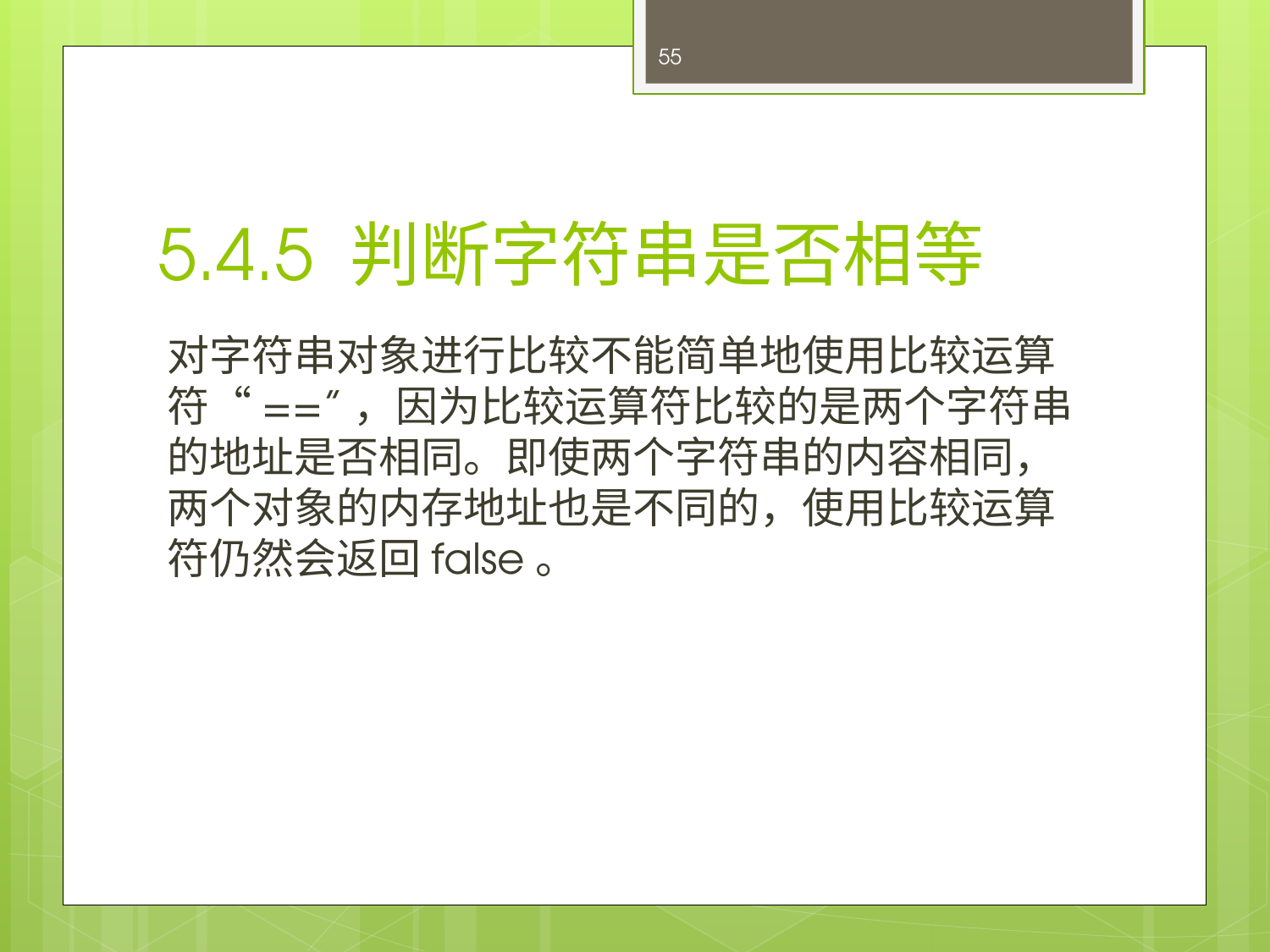

55
# 5.4.5 判断字符串是否相等
对字符串对象进行比较不能简单地使用比较运算符“==”，因为比较运算符比较的是两个字符串的地址是否相同。即使两个字符串的内容相同，两个对象的内存地址也是不同的，使用比较运算符仍然会返回false。